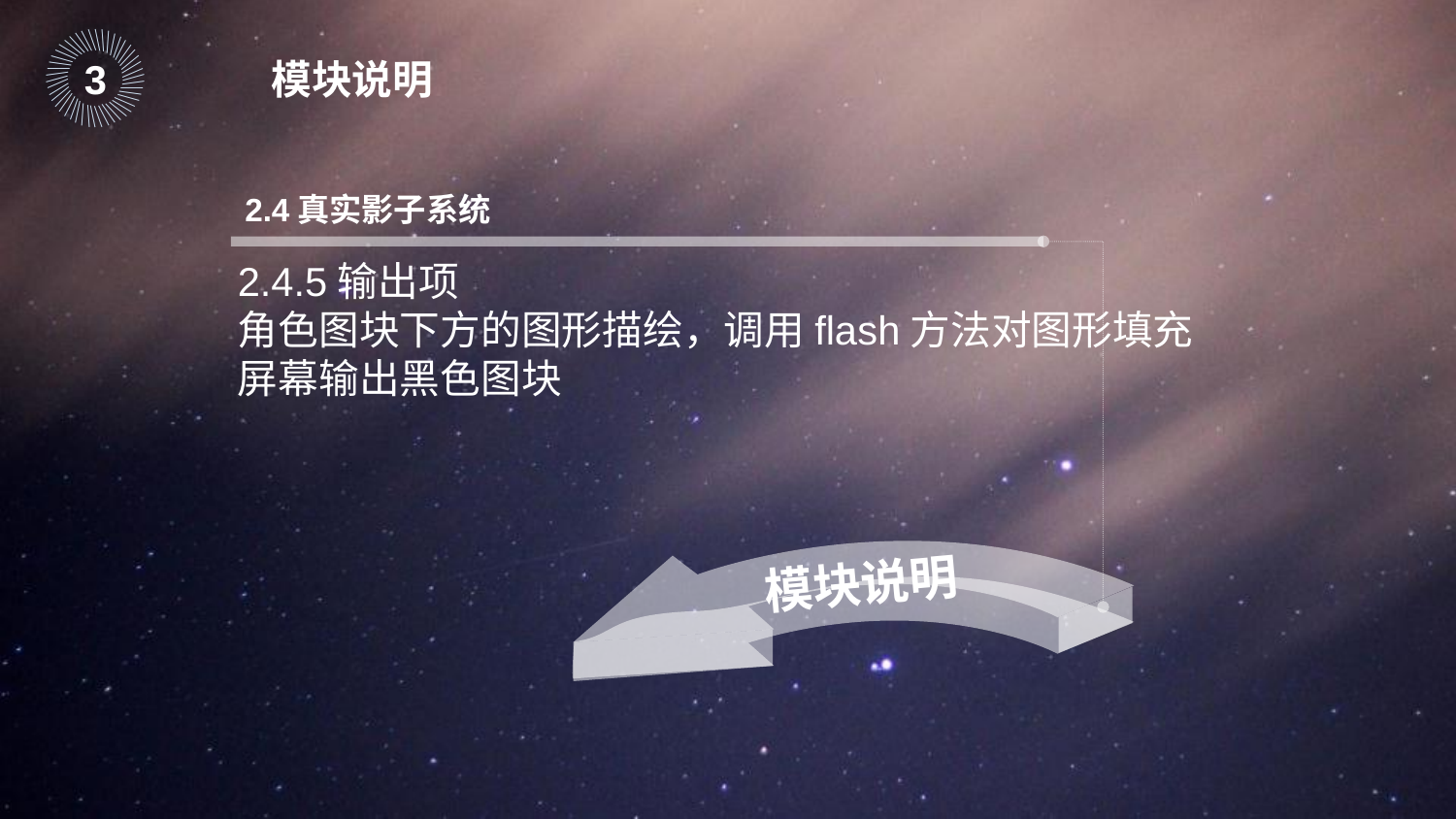

｜
｜
｜
｜
｜
｜
｜
｜
｜
｜
｜
｜
｜
｜
｜
｜
｜
｜
｜
｜
｜
｜
｜
｜
｜
｜
｜
｜
｜
｜
｜
｜
｜
｜
｜
｜
｜
｜
｜
｜
｜
｜
｜
｜
｜
｜
3
模块说明
2.4真实影子系统

2.4.5输出项
角色图块下方的图形描绘，调用flash方法对图形填充
屏幕输出黑色图块

模块说明